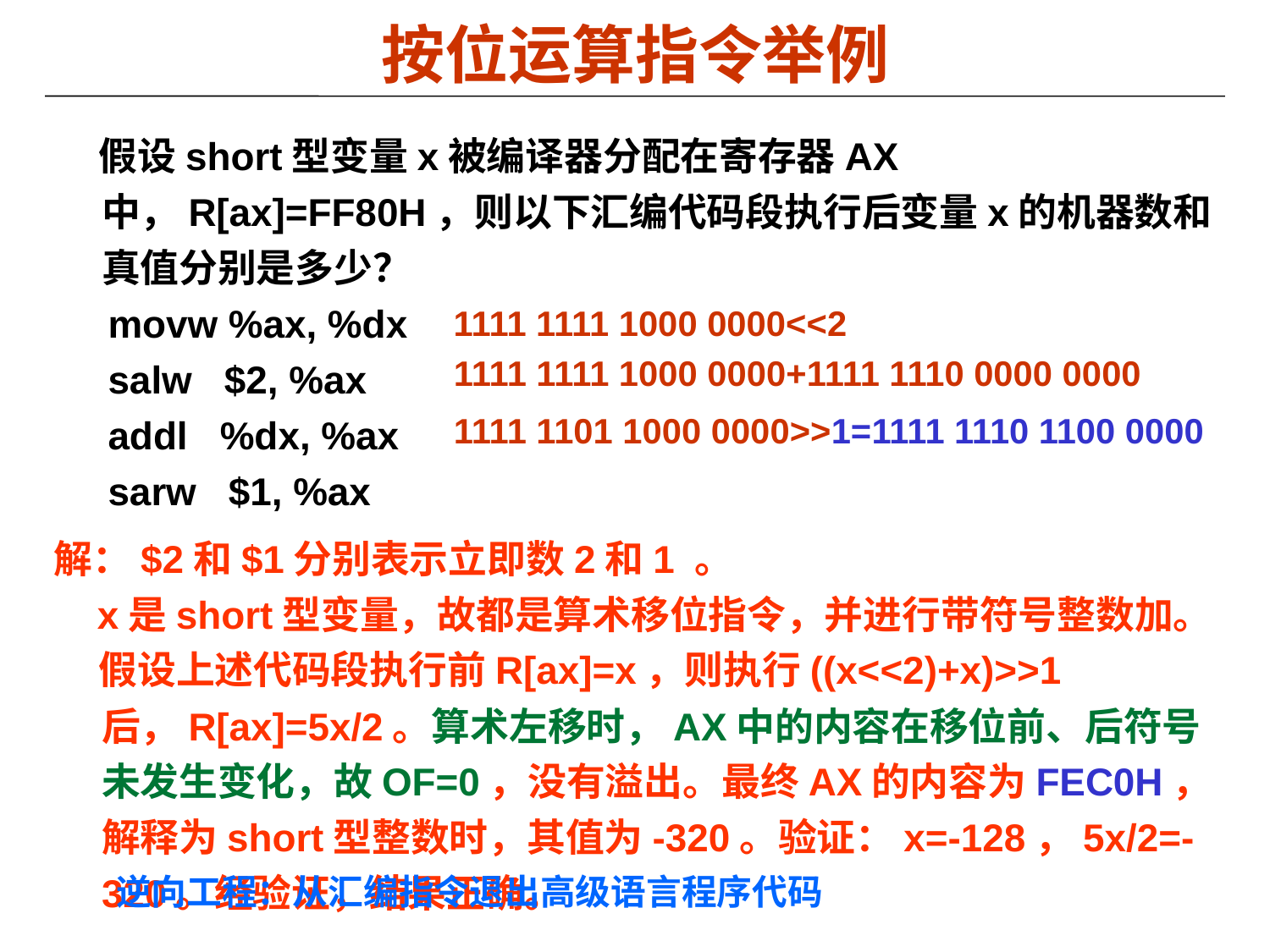

# 按位运算指令举例
    假设short型变量x被编译器分配在寄存器AX中，R[ax]=FF80H，则以下汇编代码段执行后变量x的机器数和真值分别是多少？
     movw %ax, %dx
     salw   $2, %ax
     addl   %dx, %ax
     sarw   $1, %ax
解：$2和$1分别表示立即数2和1 。
    x是short型变量，故都是算术移位指令，并进行带符号整数加。
    假设上述代码段执行前R[ax]=x，则执行((x<<2)+x)>>1后，R[ax]=5x/2。算术左移时，AX中的内容在移位前、后符号未发生变化，故OF=0，没有溢出。最终AX的内容为FEC0H，解释为short型整数时，其值为-320。验证：x=-128，5x/2=-320。经验证，结果正确。
1111 1111 1000 0000<<2
1111 1111 1000 0000+1111 1110 0000 0000
1111 1101 1000 0000>>1=1111 1110 1100 0000
逆向工程：从汇编指令退出高级语言程序代码